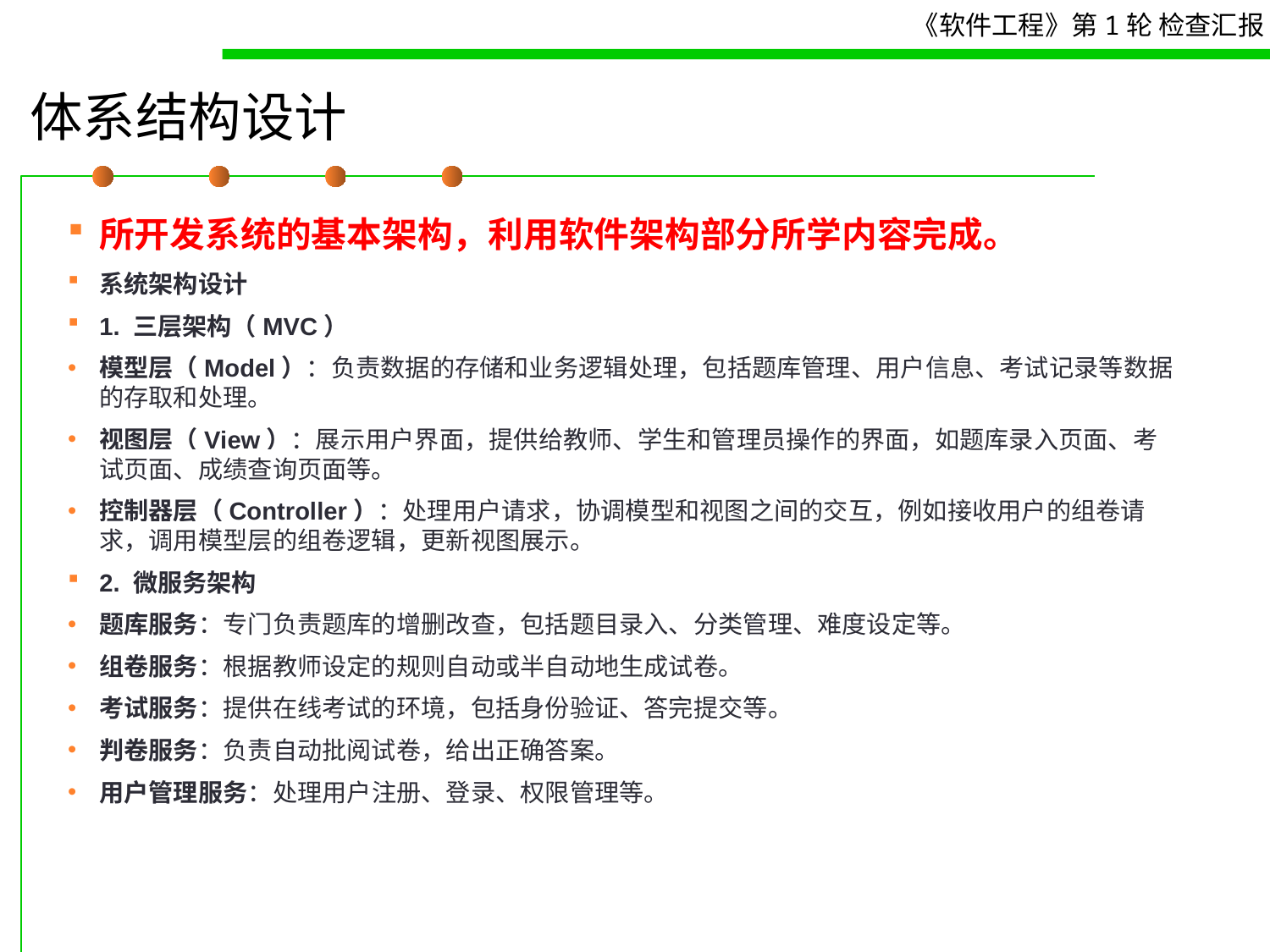

# 体系结构设计
所开发系统的基本架构，利用软件架构部分所学内容完成。
系统架构设计
1. 三层架构（MVC）
模型层（Model）：负责数据的存储和业务逻辑处理，包括题库管理、用户信息、考试记录等数据的存取和处理。
视图层（View）：展示用户界面，提供给教师、学生和管理员操作的界面，如题库录入页面、考试页面、成绩查询页面等。
控制器层（Controller）：处理用户请求，协调模型和视图之间的交互，例如接收用户的组卷请求，调用模型层的组卷逻辑，更新视图展示。
2. 微服务架构
题库服务：专门负责题库的增删改查，包括题目录入、分类管理、难度设定等。
组卷服务：根据教师设定的规则自动或半自动地生成试卷。
考试服务：提供在线考试的环境，包括身份验证、答完提交等。
判卷服务：负责自动批阅试卷，给出正确答案。
用户管理服务：处理用户注册、登录、权限管理等。